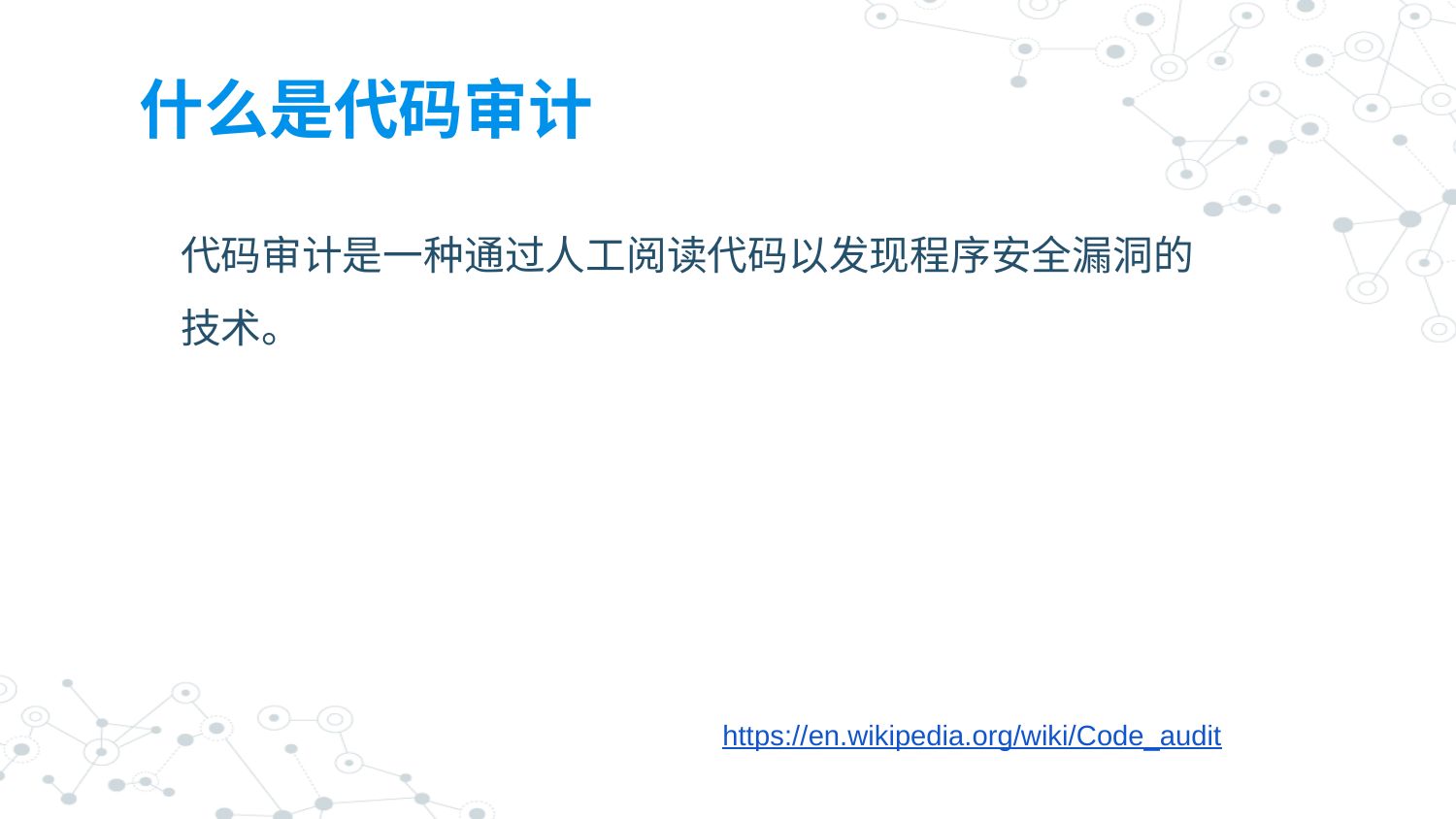

# 什么是代码审计
代码审计是一种通过人工阅读代码以发现程序安全漏洞的技术。

https://en.wikipedia.org/wiki/Code_audit